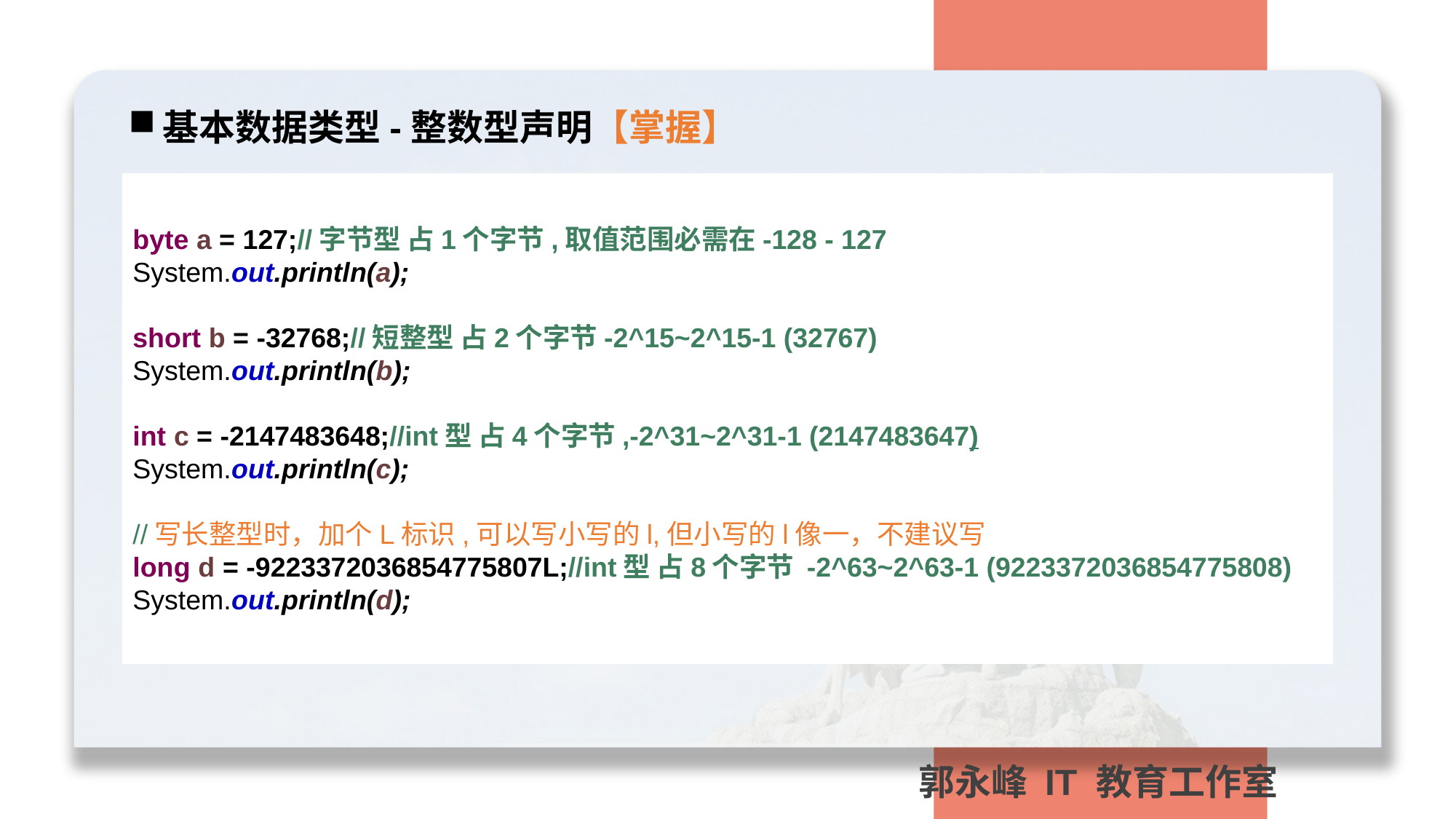

基本数据类型-整数型声明【掌握】
byte a = 127;//字节型 占1个字节,取值范围必需在-128 - 127
System.out.println(a);

short b = -32768;//短整型 占2个字节-2^15~2^15-1 (32767)
System.out.println(b);

int c = -2147483648;//int型 占4个字节,-2^31~2^31-1 (2147483647)
System.out.println(c);

//写长整型时，加个L标识,可以写小写的l,但小写的l像一，不建议写
long d = -9223372036854775807L;//int型 占8个字节 -2^63~2^63-1 (9223372036854775808)
System.out.println(d);